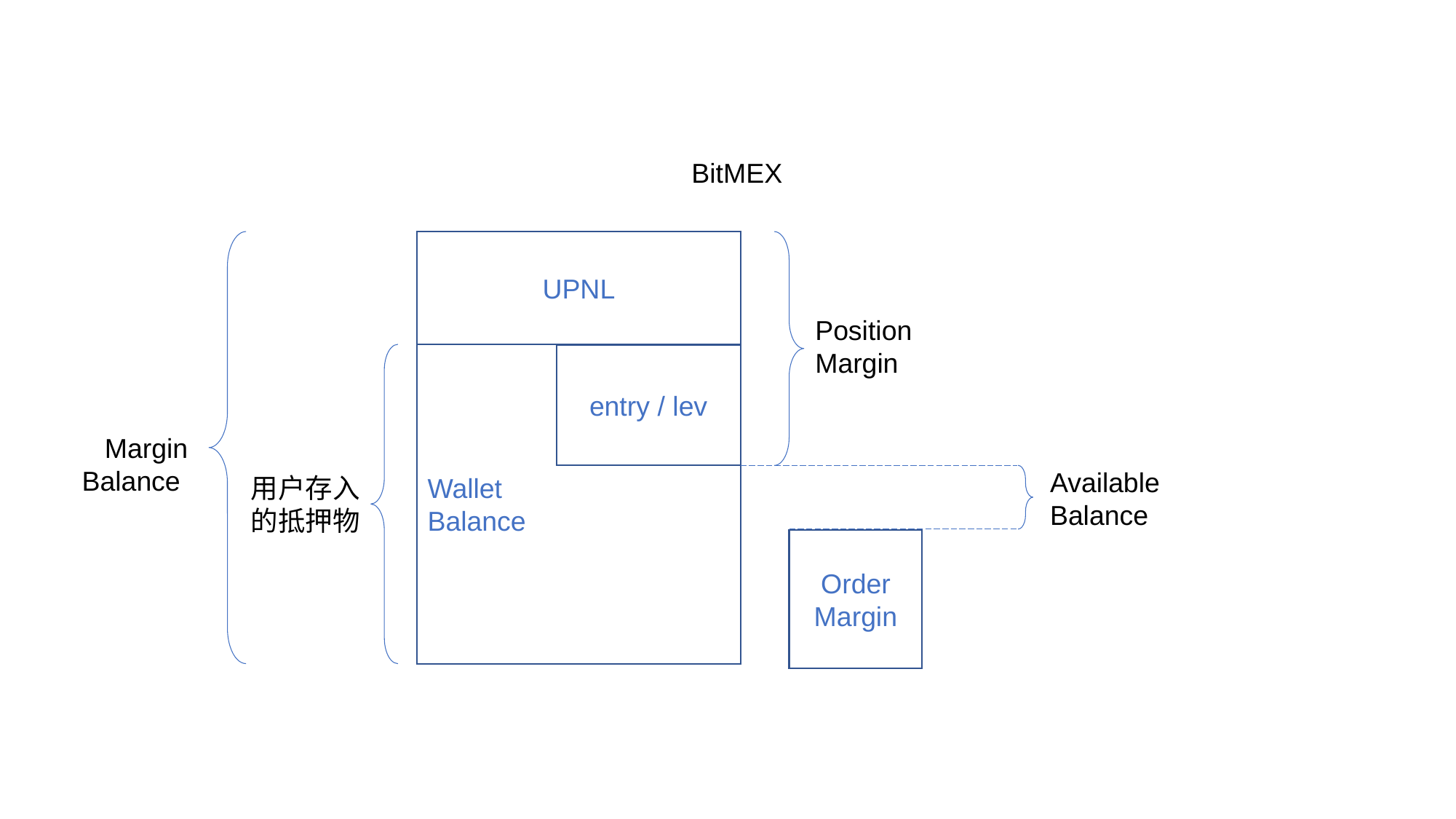

BitMEX

UPNL

Position
Margin

Wallet
Balance
entry / lev
Margin Balance
Available
Balance
用户存入
的抵押物

Order
Margin